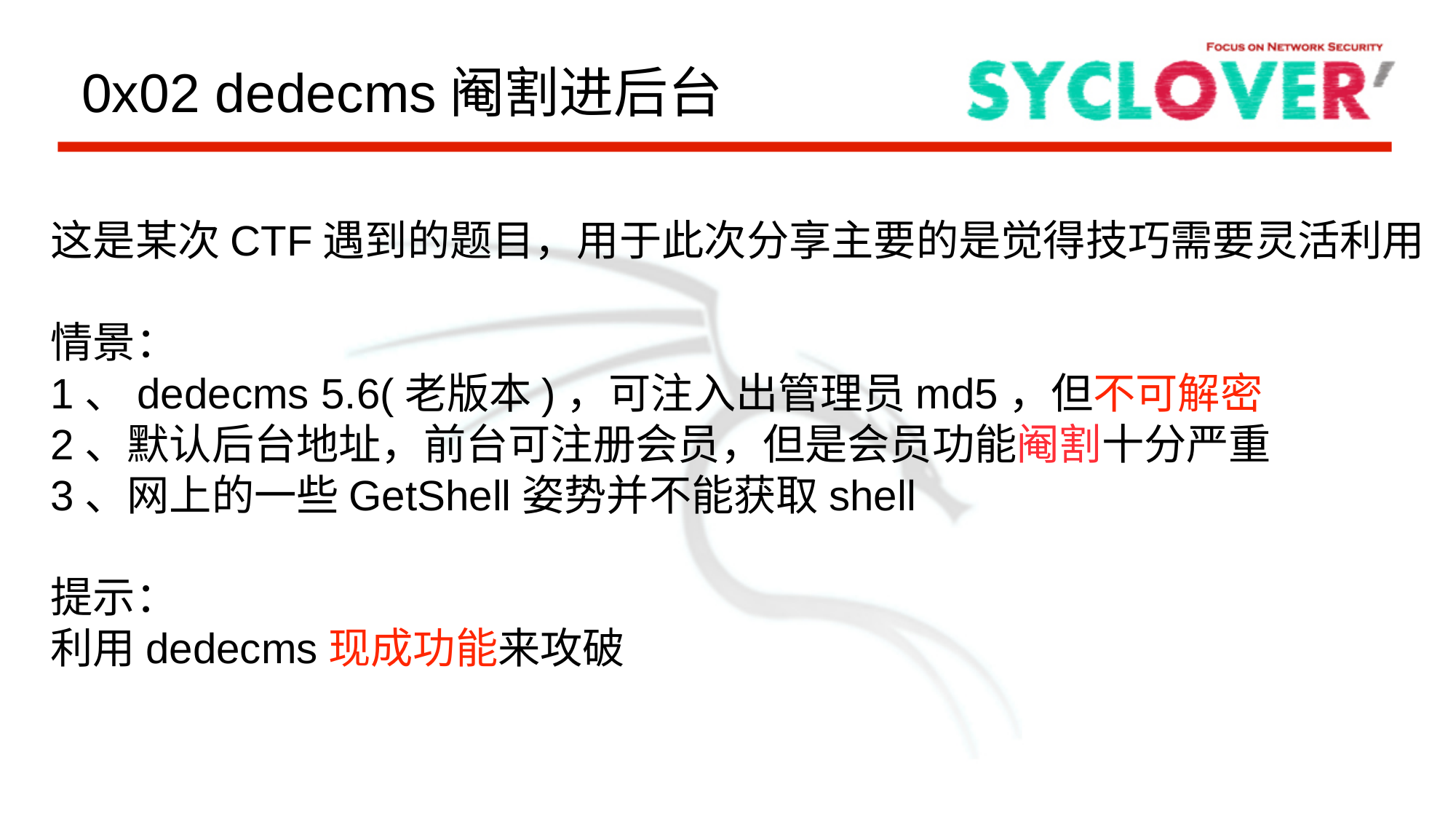

0x02 dedecms阉割进后台
这是某次CTF遇到的题目，用于此次分享主要的是觉得技巧需要灵活利用

情景：
1、dedecms 5.6(老版本)，可注入出管理员md5，但不可解密
2、默认后台地址，前台可注册会员，但是会员功能阉割十分严重
3、网上的一些GetShell姿势并不能获取shell

提示：
利用dedecms现成功能来攻破